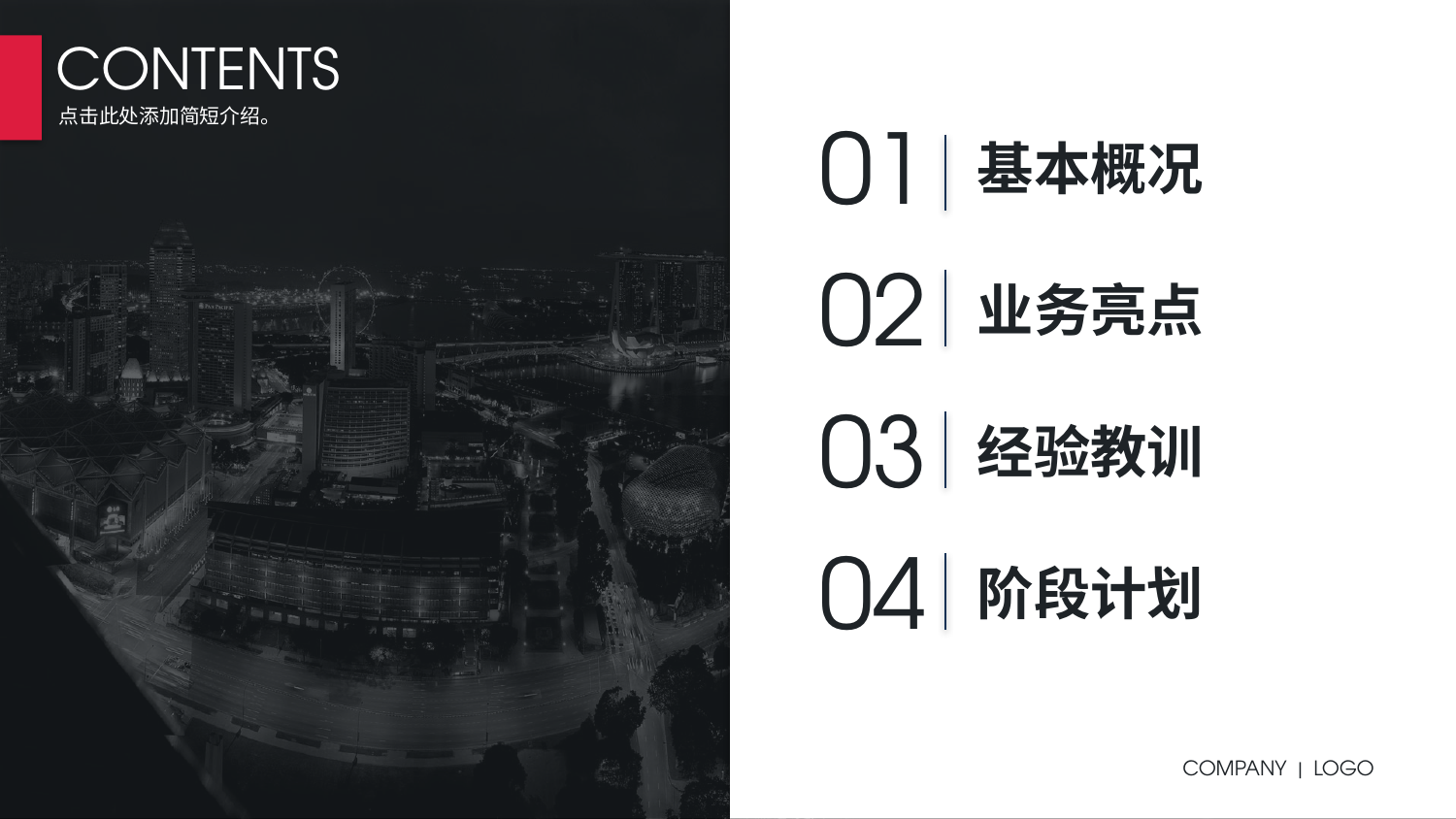

CONTENTS

点击此处添加简短介绍。
01
基本概况
02
业务亮点
03
经验教训
04
阶段计划
COMPANY  |  LOGO